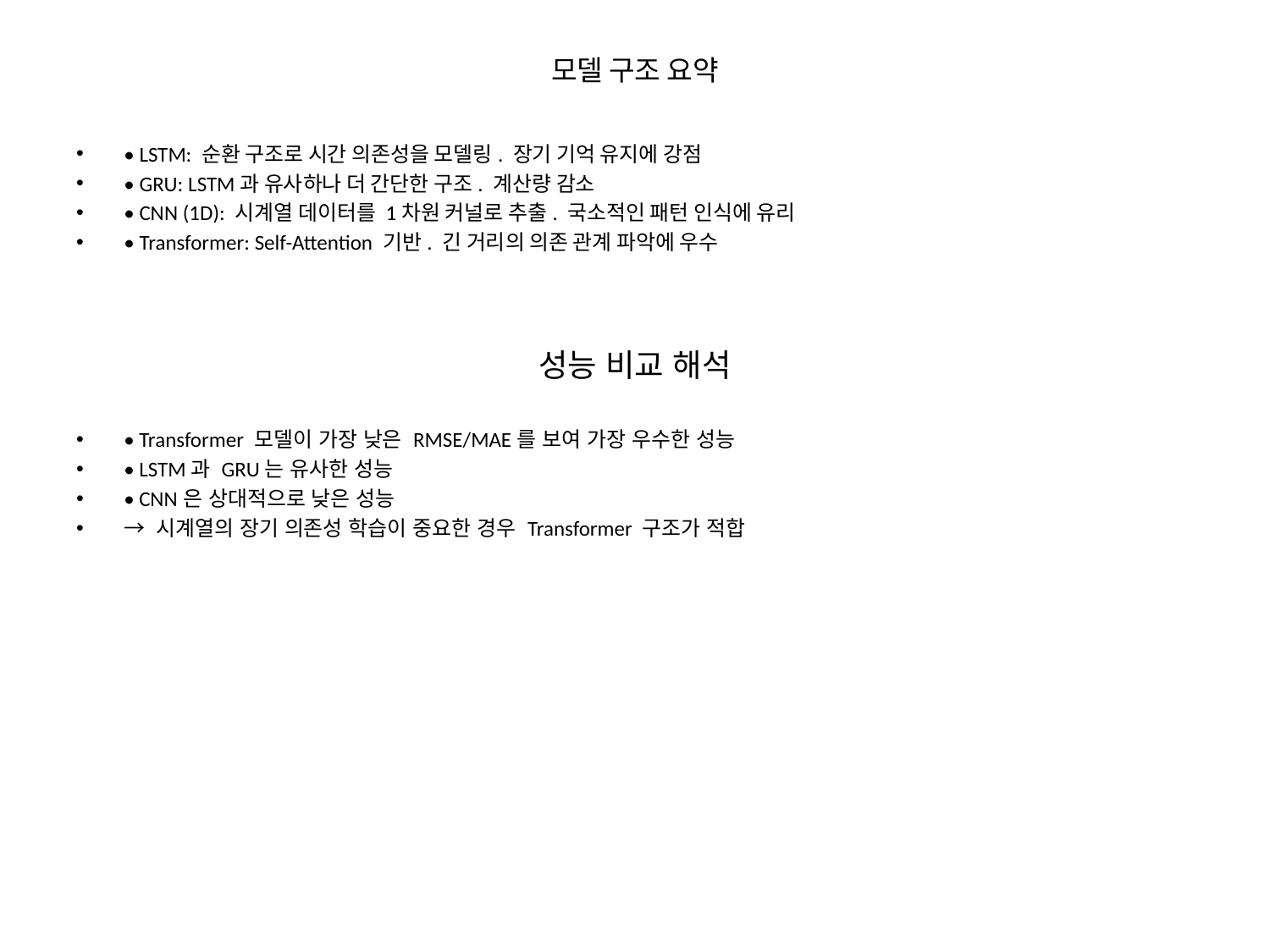

# 모델 구조 요약
• LSTM: 순환 구조로 시간 의존성을 모델링. 장기 기억 유지에 강점
• GRU: LSTM과 유사하나 더 간단한 구조. 계산량 감소
• CNN (1D): 시계열 데이터를 1차원 커널로 추출. 국소적인 패턴 인식에 유리
• Transformer: Self-Attention 기반. 긴 거리의 의존 관계 파악에 우수
성능 비교 해석
• Transformer 모델이 가장 낮은 RMSE/MAE를 보여 가장 우수한 성능
• LSTM과 GRU는 유사한 성능
• CNN은 상대적으로 낮은 성능
→ 시계열의 장기 의존성 학습이 중요한 경우 Transformer 구조가 적합